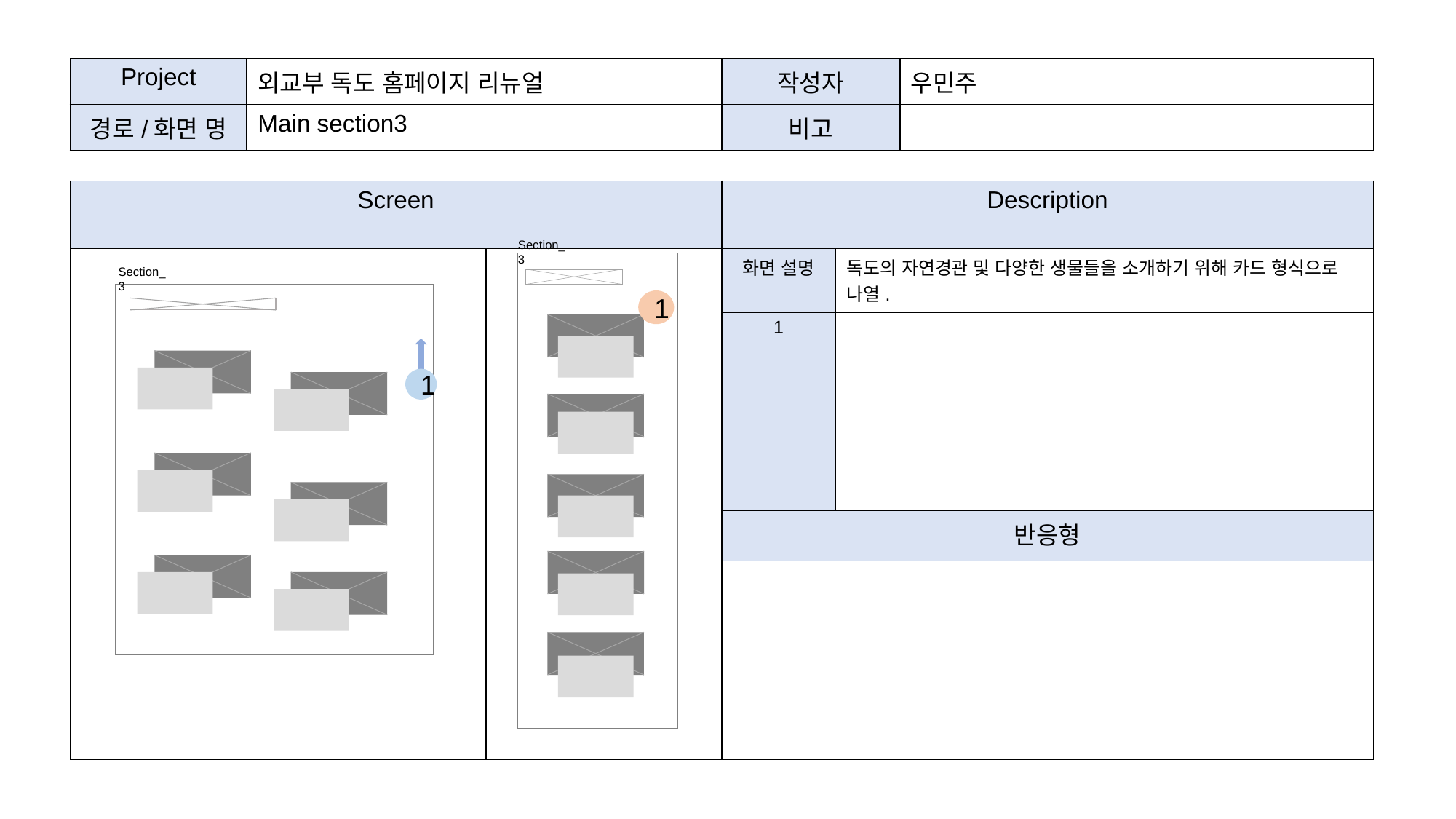

| Project | 외교부 독도 홈페이지 리뉴얼 | 작성자 | 우민주 |
| --- | --- | --- | --- |
| 경로/화면 명 | Main section3 | 비고 |  |
| Screen |  | Description |  |
| --- | --- | --- | --- |
|  |  | 화면 설명 | 독도의 자연경관 및 다양한 생물들을 소개하기 위해 카드 형식으로 나열. |
|  |  | 1 |  |
|  |  | 반응형 |  |
|  |  |  |  |
Section_3

Section_3

1

1